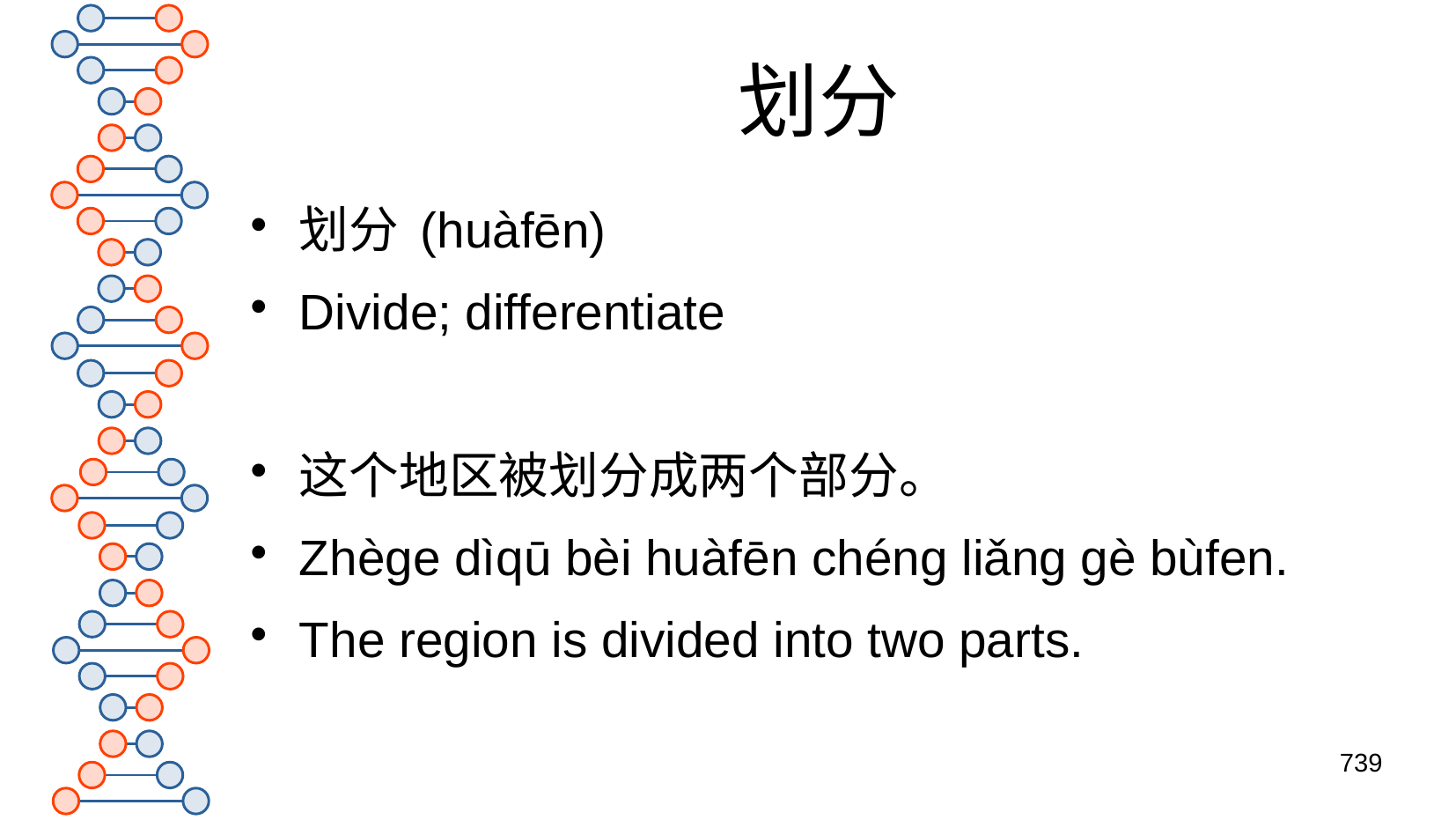

# 划分
划分 (huàfēn)
Divide; differentiate

这个地区被划分成两个部分。
Zhège dìqū bèi huàfēn chéng liǎng gè bùfen.
The region is divided into two parts.

739